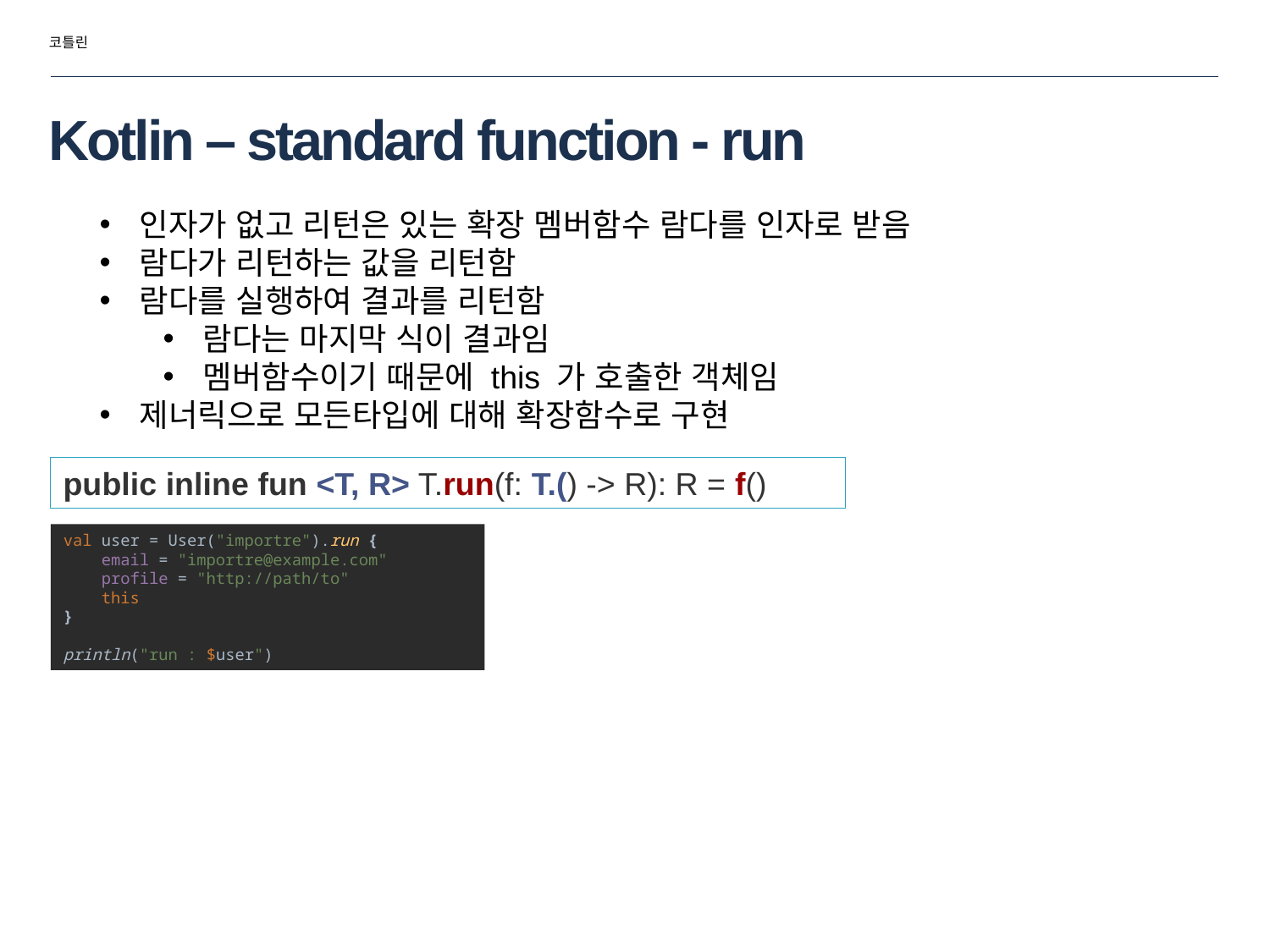

코틀린
# Kotlin – standard function - run

인자가 없고 리턴은 있는 확장 멤버함수 람다를 인자로 받음
람다가 리턴하는 값을 리턴함
람다를 실행하여 결과를 리턴함
람다는 마지막 식이 결과임
멤버함수이기 때문에 this 가 호출한 객체임
제너릭으로 모든타입에 대해 확장함수로 구현
public inline fun <T, R> T.run(f: T.() -> R): R = f()
val user = User("importre").run {
    email = "importre@example.com"
    profile = "http://path/to"
    this
}
println("run : $user")